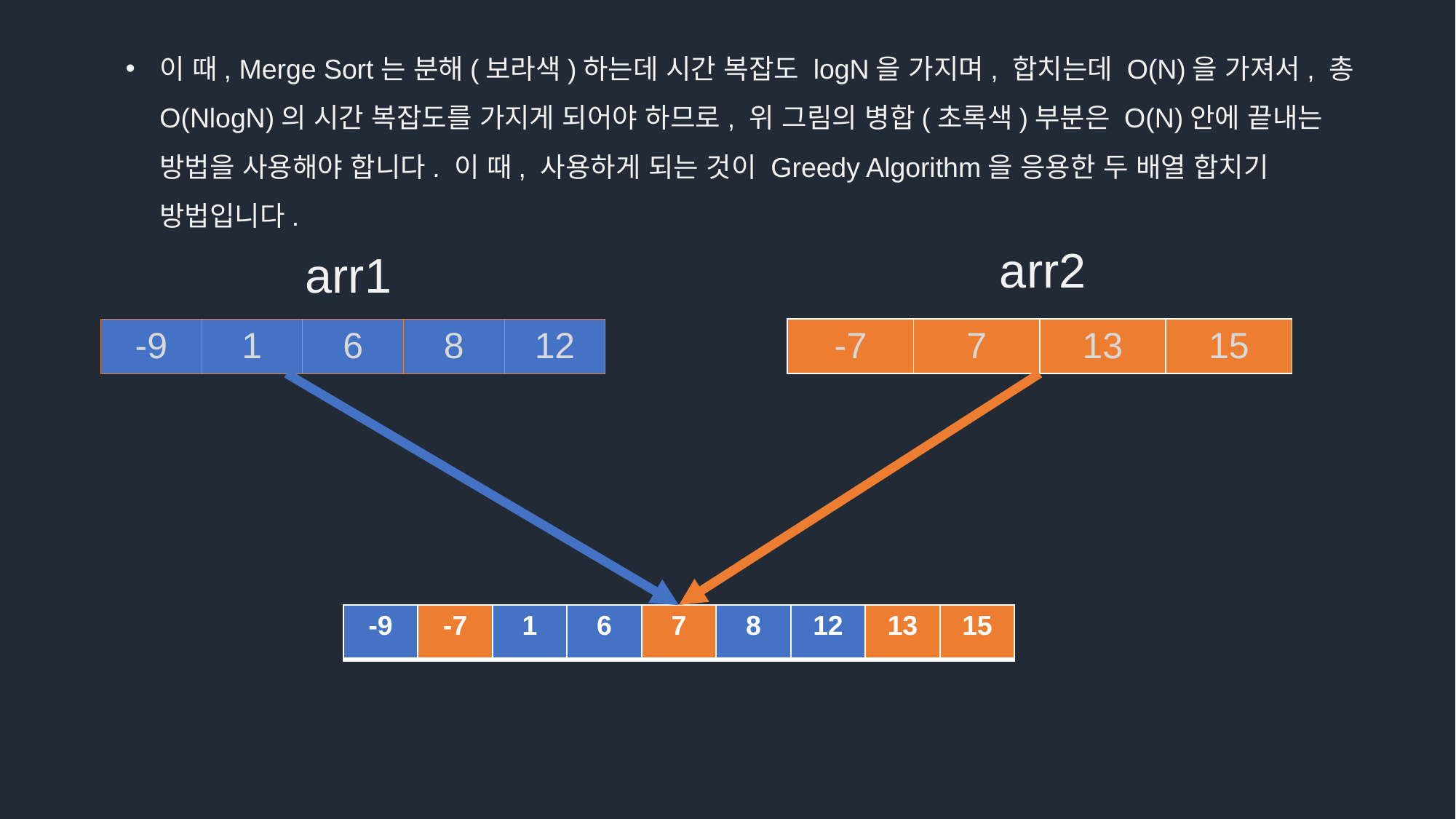

이 때, Merge Sort는 분해(보라색)하는데 시간 복잡도 logN을 가지며, 합치는데 O(N)을 가져서, 총 O(NlogN)의 시간 복잡도를 가지게 되어야 하므로, 위 그림의 병합(초록색)부분은 O(N)안에 끝내는 방법을 사용해야 합니다. 이 때, 사용하게 되는 것이 Greedy Algorithm을 응용한 두 배열 합치기 방법입니다.
arr2
arr1
| -9 | 1 | 6 | 8 | 12 |
| --- | --- | --- | --- | --- |
| -7 | 7 | 13 | 15 |
| --- | --- | --- | --- |
| -9 | -7 | 1 | 6 | 7 | 8 | 12 | 13 | 15 |
| --- | --- | --- | --- | --- | --- | --- | --- | --- |